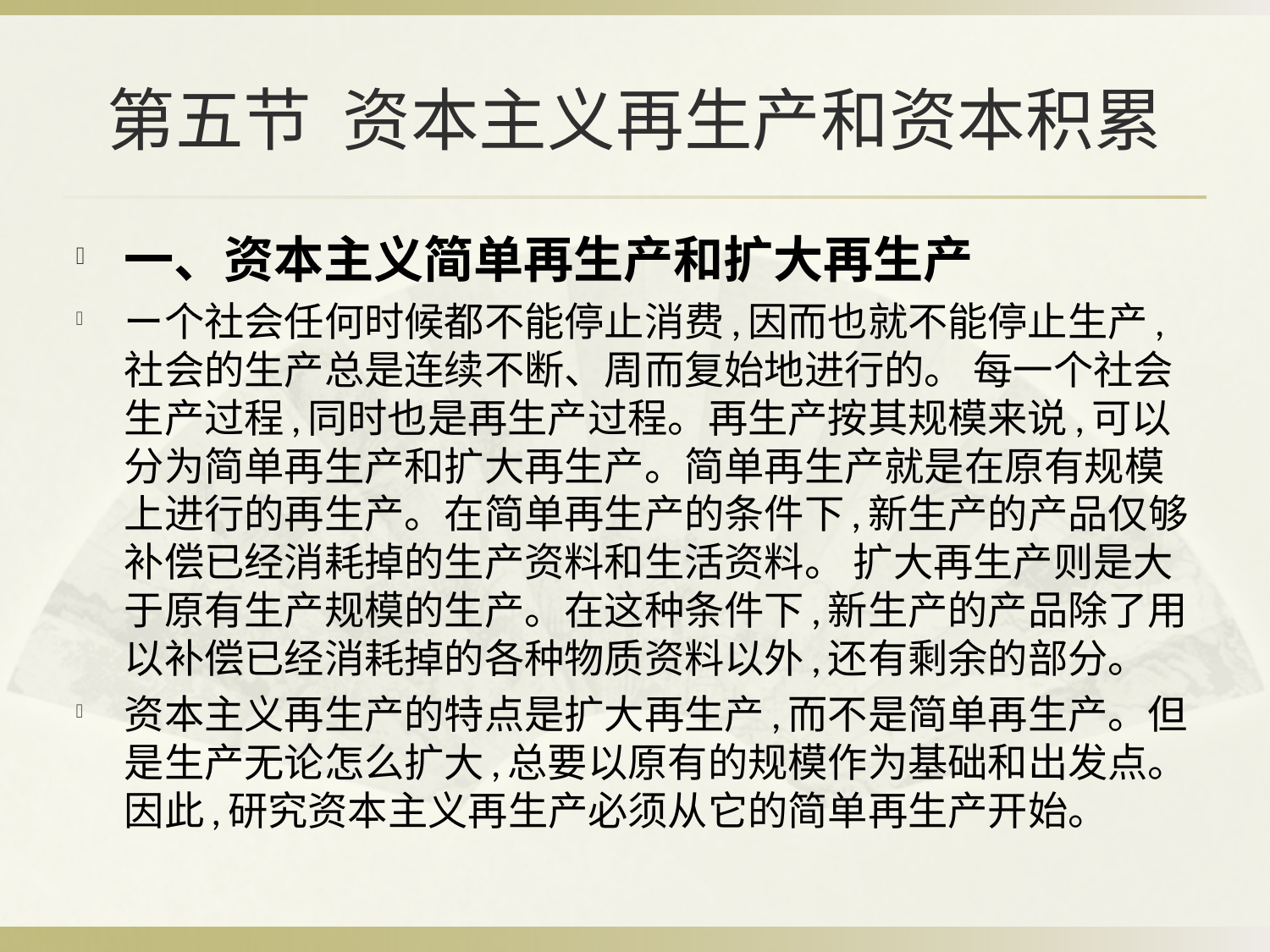

# 第五节  资本主义再生产和资本积累
一、资本主义简单再生产和扩大再生产
ー个社会任何时候都不能停止消费,因而也就不能停止生产,社会的生产总是连续不断、周而复始地进行的。 每一个社会生产过程,同时也是再生产过程。再生产按其规模来说,可以分为简单再生产和扩大再生产。简单再生产就是在原有规模上进行的再生产。在简单再生产的条件下,新生产的产品仅够补偿已经消耗掉的生产资料和生活资料。 扩大再生产则是大于原有生产规模的生产。在这种条件下,新生产的产品除了用以补偿已经消耗掉的各种物质资料以外,还有剩余的部分。
资本主义再生产的特点是扩大再生产,而不是简单再生产。但是生产无论怎么扩大,总要以原有的规模作为基础和出发点。 因此,研究资本主义再生产必须从它的简单再生产开始。